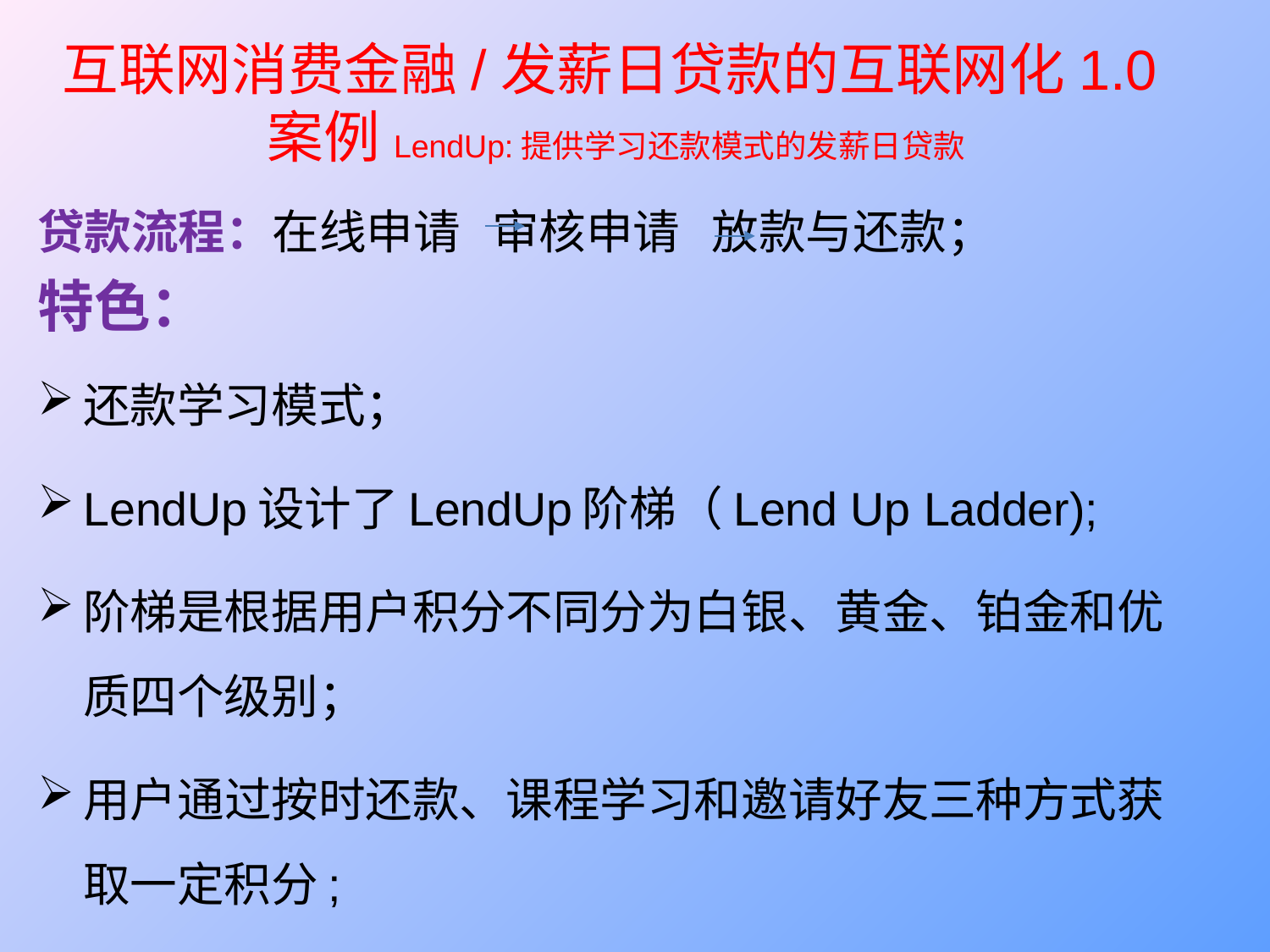

# 互联网消费金融/发薪日贷款的互联网化1.0案例LendUp:提供学习还款模式的发薪日贷款
贷款流程：在线申请   审核申请   放款与还款；
特色：
还款学习模式；
LendUp设计了LendUp阶梯（Lend Up Ladder);
阶梯是根据用户积分不同分为白银、黄金、铂金和优质四个级别；
用户通过按时还款、课程学习和邀请好友三种方式获取一定积分;